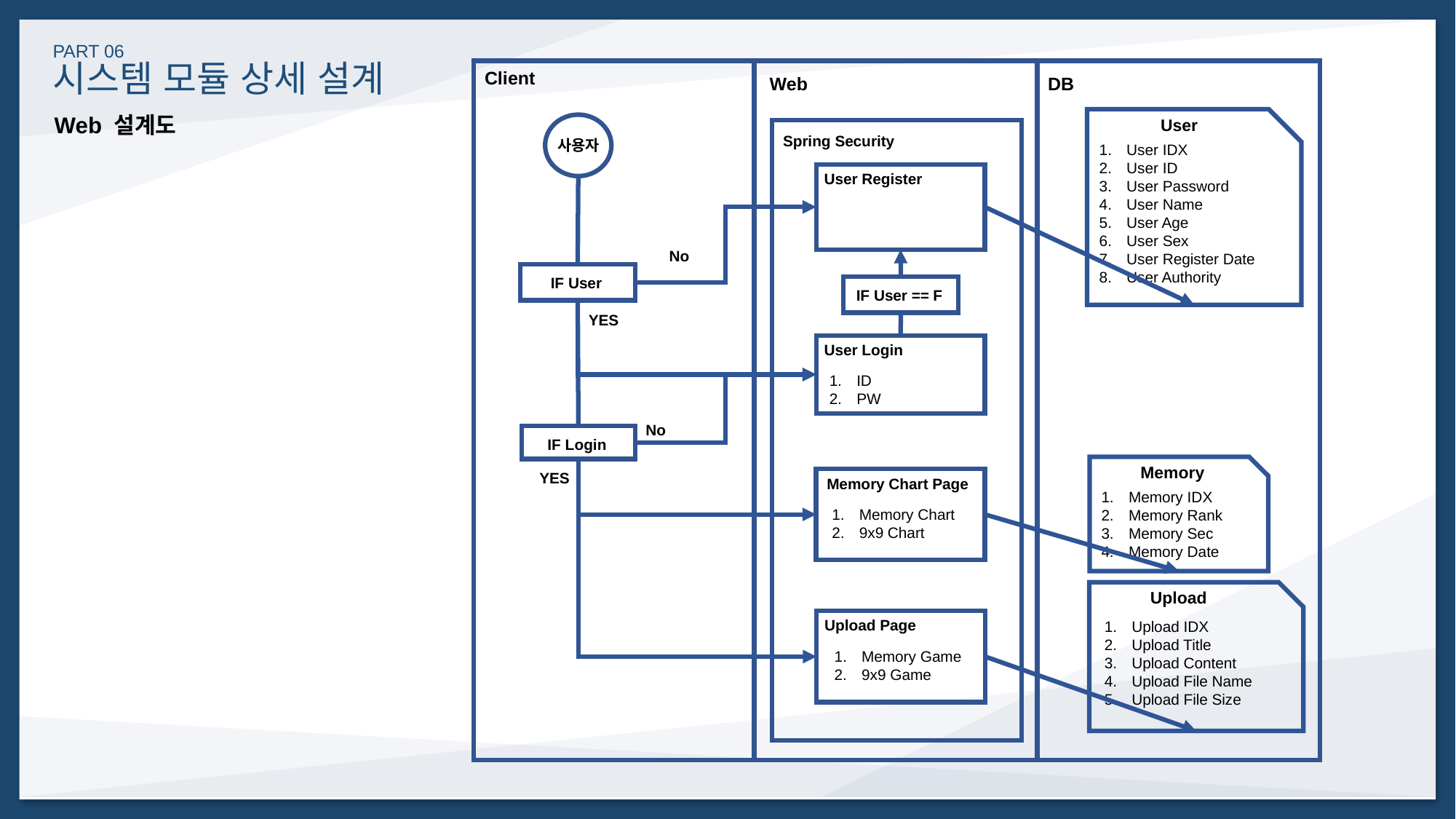

시스템 모듈 상세 설계

PART 06

DB
User

User IDX
User ID
User Password
User Name
User Age
User Sex
User Register Date
User Authority

Client
Web
Web 설계도

Spring Security
사용자
User Register

No

IF User

IF User == F
YES
User Login

ID
PW
No

IF Login
Memory

YES

Memory Chart Page
Memory Chart
9x9 Chart
Memory IDX
Memory Rank
Memory Sec
Memory Date
Upload

Upload Page

Memory Game
9x9 Game
Upload IDX
Upload Title
Upload Content
Upload File Name
Upload File Size